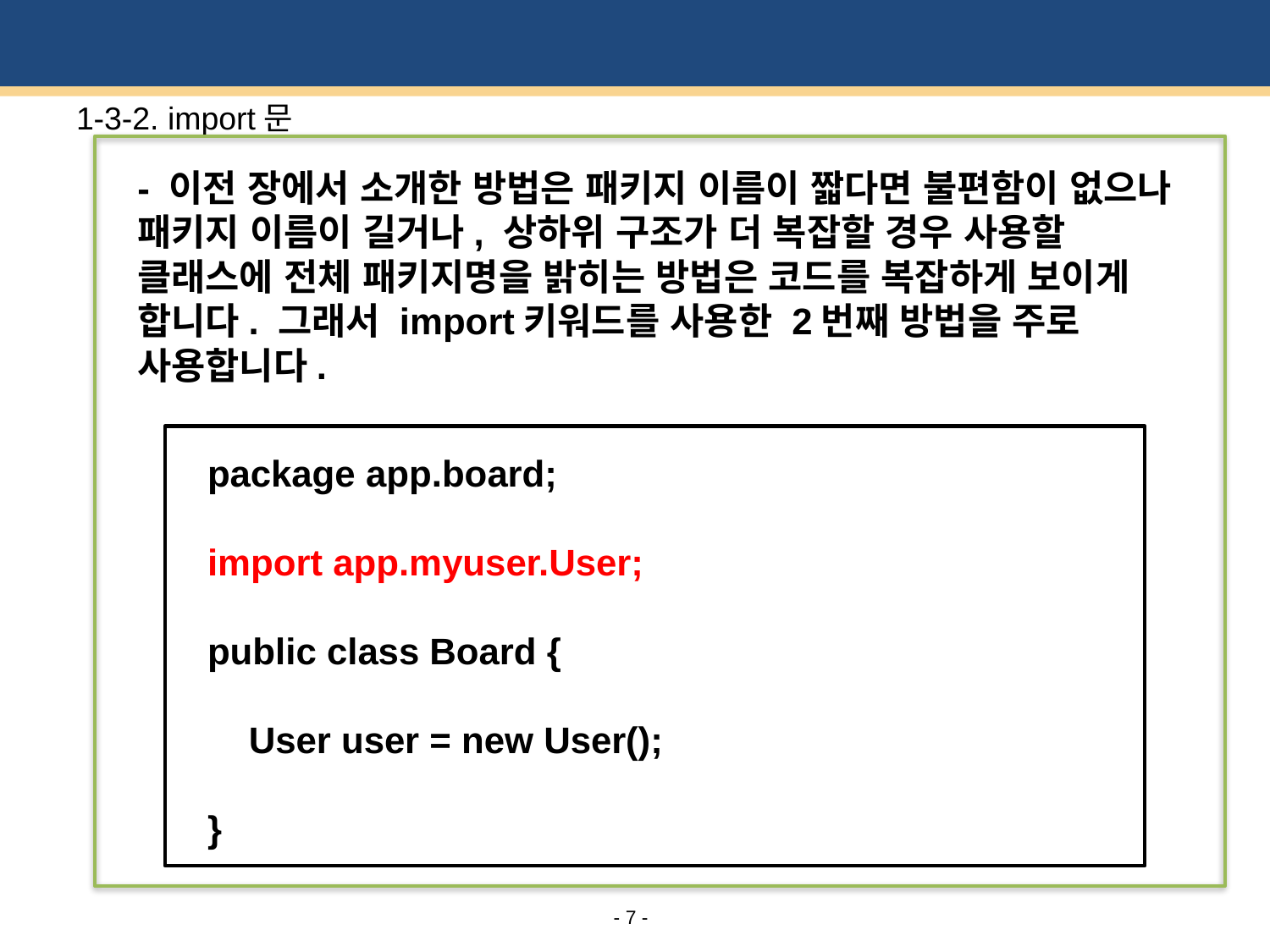

# 1-3-2. import문

- 이전 장에서 소개한 방법은 패키지 이름이 짧다면 불편함이 없으나 패키지 이름이 길거나, 상하위 구조가 더 복잡할 경우 사용할 클래스에 전체 패키지명을 밝히는 방법은 코드를 복잡하게 보이게 합니다. 그래서 import키워드를 사용한 2번째 방법을 주로 사용합니다.

package app.board;

import app.myuser.User;

public class Board {

    User user = new User();

}